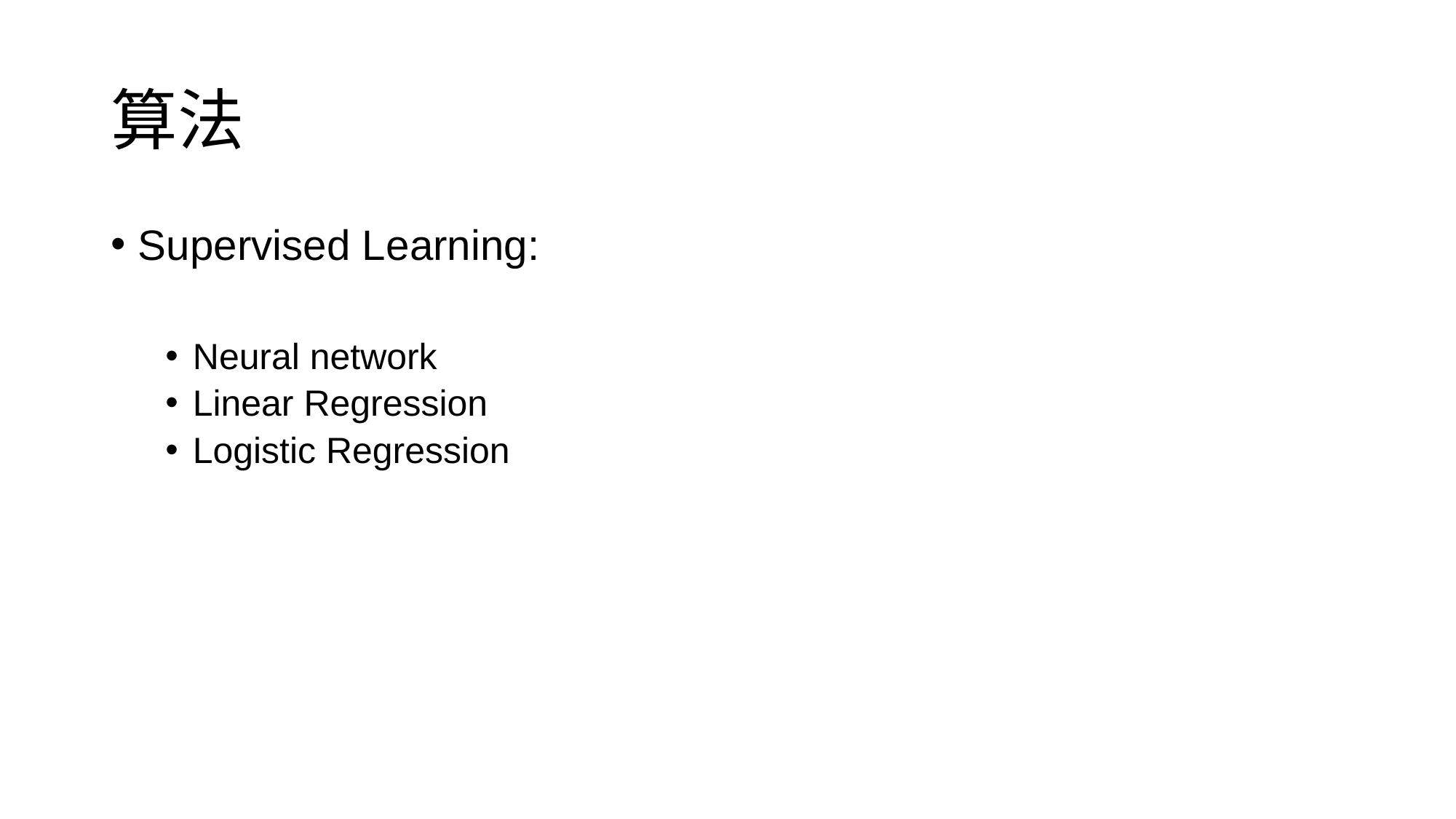

# 算法
Supervised Learning:

Neural network
Linear Regression
Logistic Regression